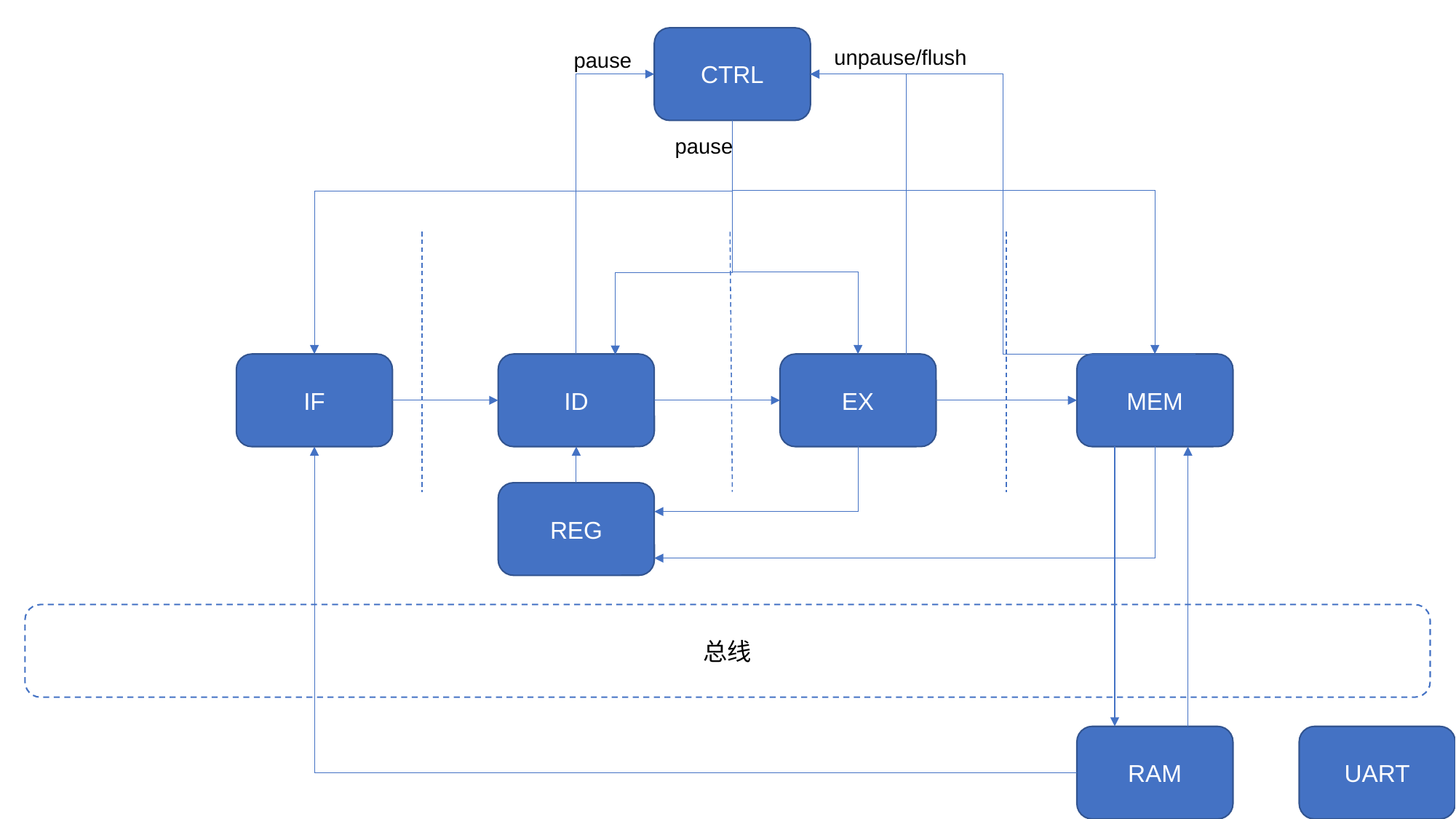

CTRL
unpause/flush
pause
pause
IF
ID
EX
MEM
REG
总线
RAM
UART